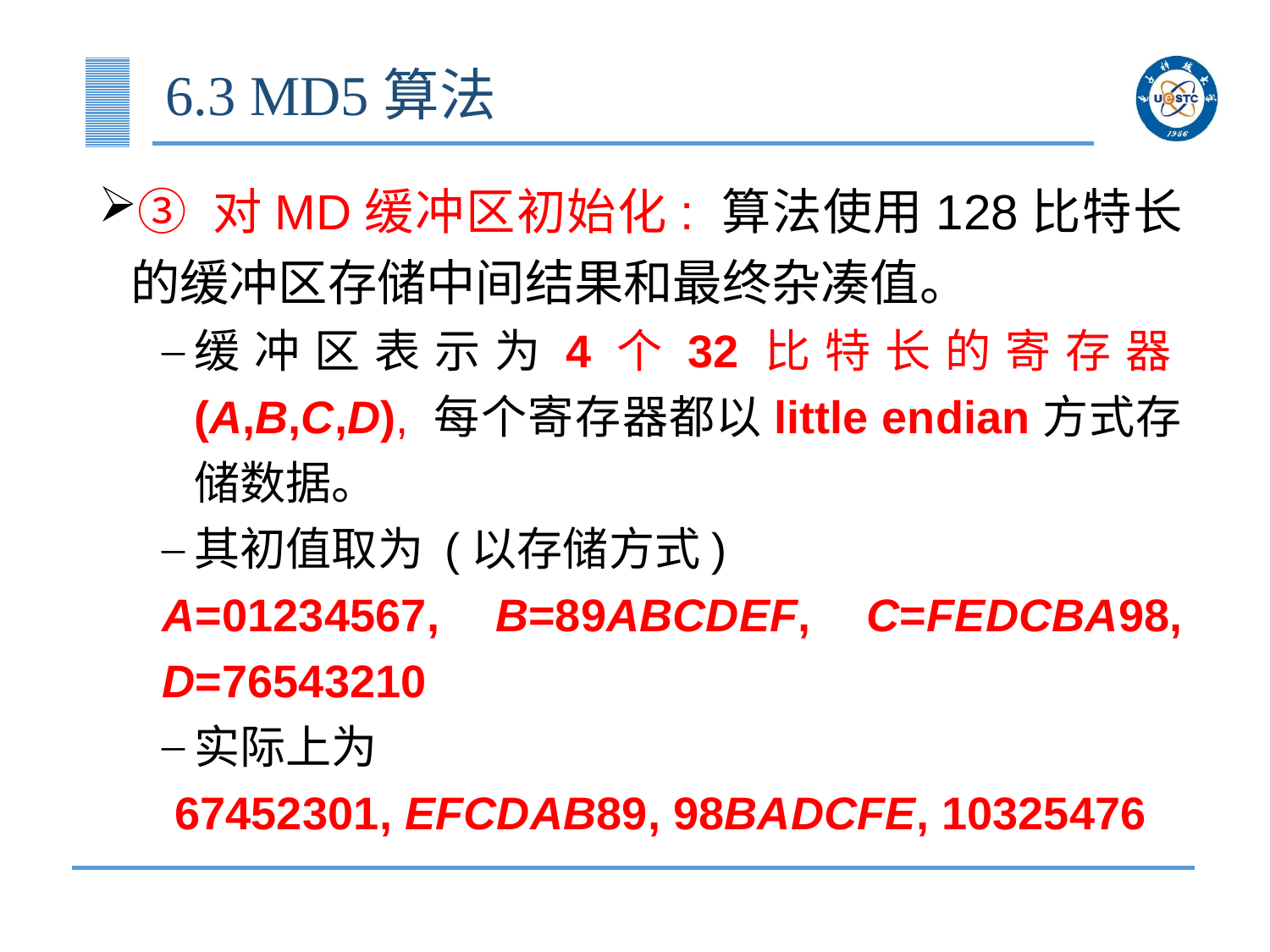

# 6.3 MD5算法
③ 对MD缓冲区初始化: 算法使用128比特长的缓冲区存储中间结果和最终杂凑值。
缓冲区表示为4个32比特长的寄存器(A,B,C,D), 每个寄存器都以little endian方式存储数据。
其初值取为 (以存储方式)
A=01234567, B=89ABCDEF, C=FEDCBA98, D=76543210
实际上为
 67452301, EFCDAB89, 98BADCFE, 10325476